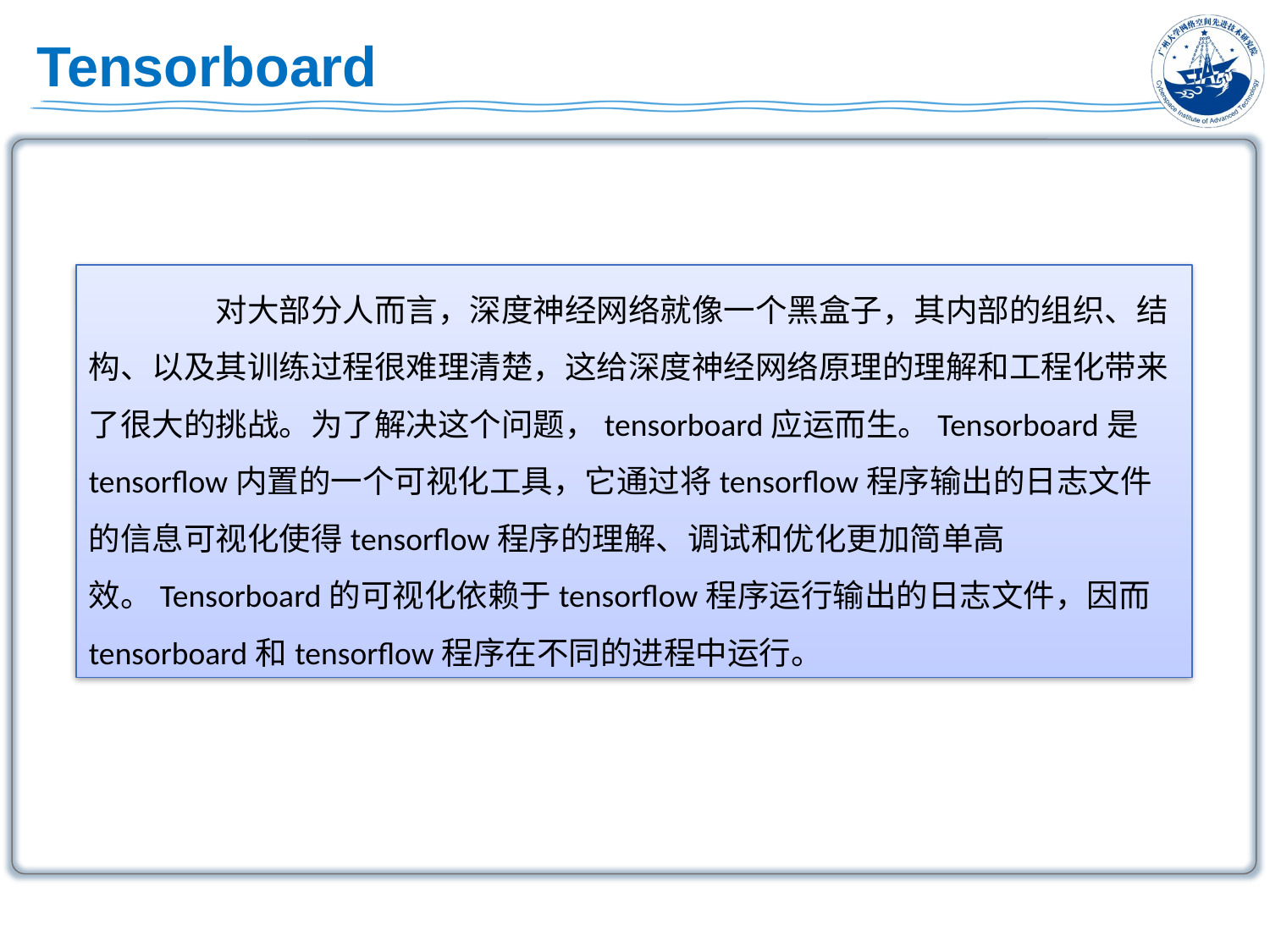

# Tensorboard

	对大部分人而言，深度神经网络就像一个黑盒子，其内部的组织、结构、以及其训练过程很难理清楚，这给深度神经网络原理的理解和工程化带来了很大的挑战。为了解决这个问题，tensorboard应运而生。Tensorboard是tensorflow内置的一个可视化工具，它通过将tensorflow程序输出的日志文件的信息可视化使得tensorflow程序的理解、调试和优化更加简单高效。Tensorboard的可视化依赖于tensorflow程序运行输出的日志文件，因而tensorboard和tensorflow程序在不同的进程中运行。